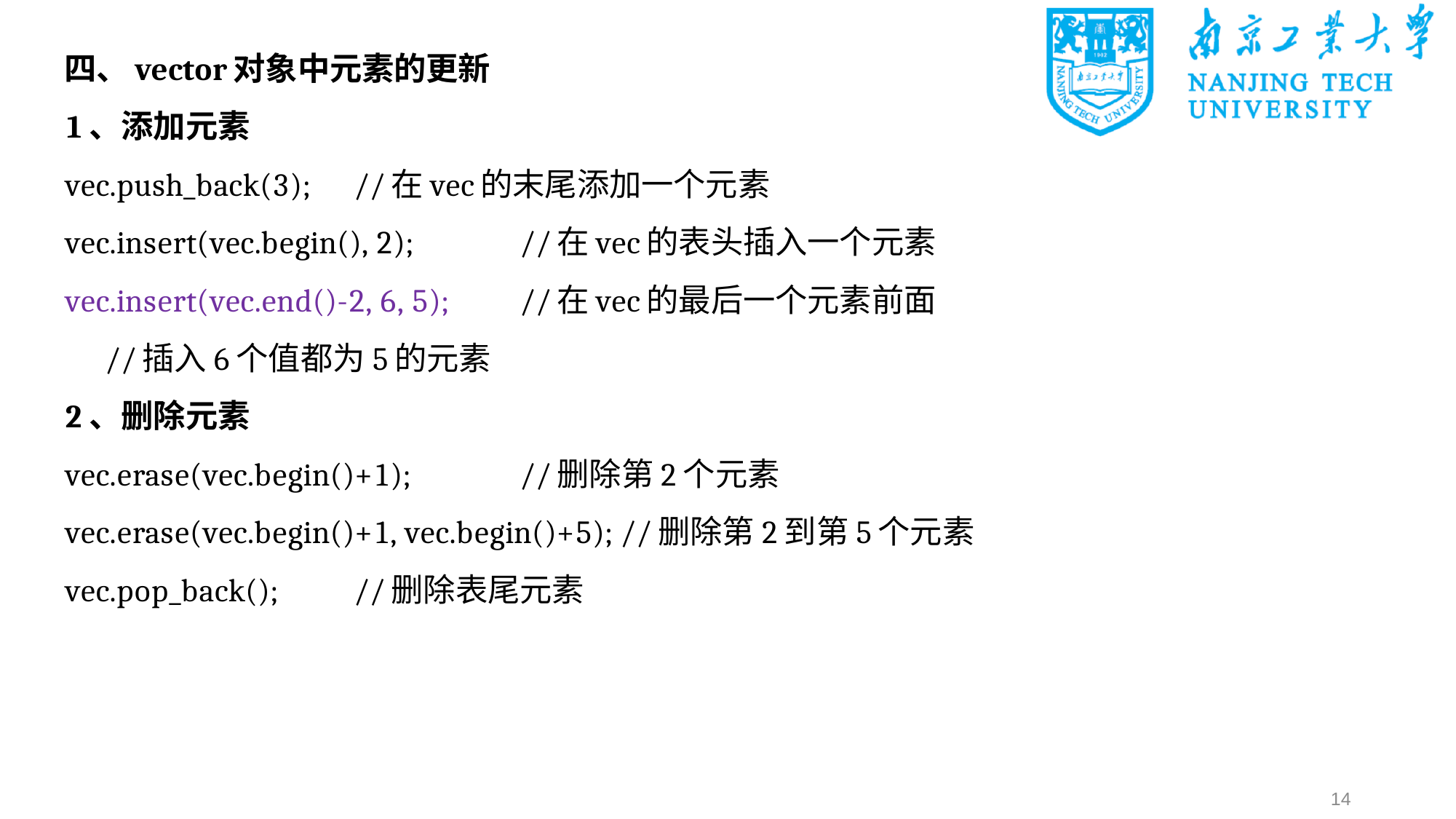

四、vector对象中元素的更新
1、添加元素
vec.push_back(3);			//在vec的末尾添加一个元素
vec.insert(vec.begin(), 2);		//在vec的表头插入一个元素
vec.insert(vec.end()-2, 6, 5); 	//在vec的最后一个元素前面
					//插入6个值都为5的元素
2、删除元素
vec.erase(vec.begin()+1);		//删除第2个元素
vec.erase(vec.begin()+1, vec.begin()+5); //删除第2到第5个元素
vec.pop_back();			//删除表尾元素

14